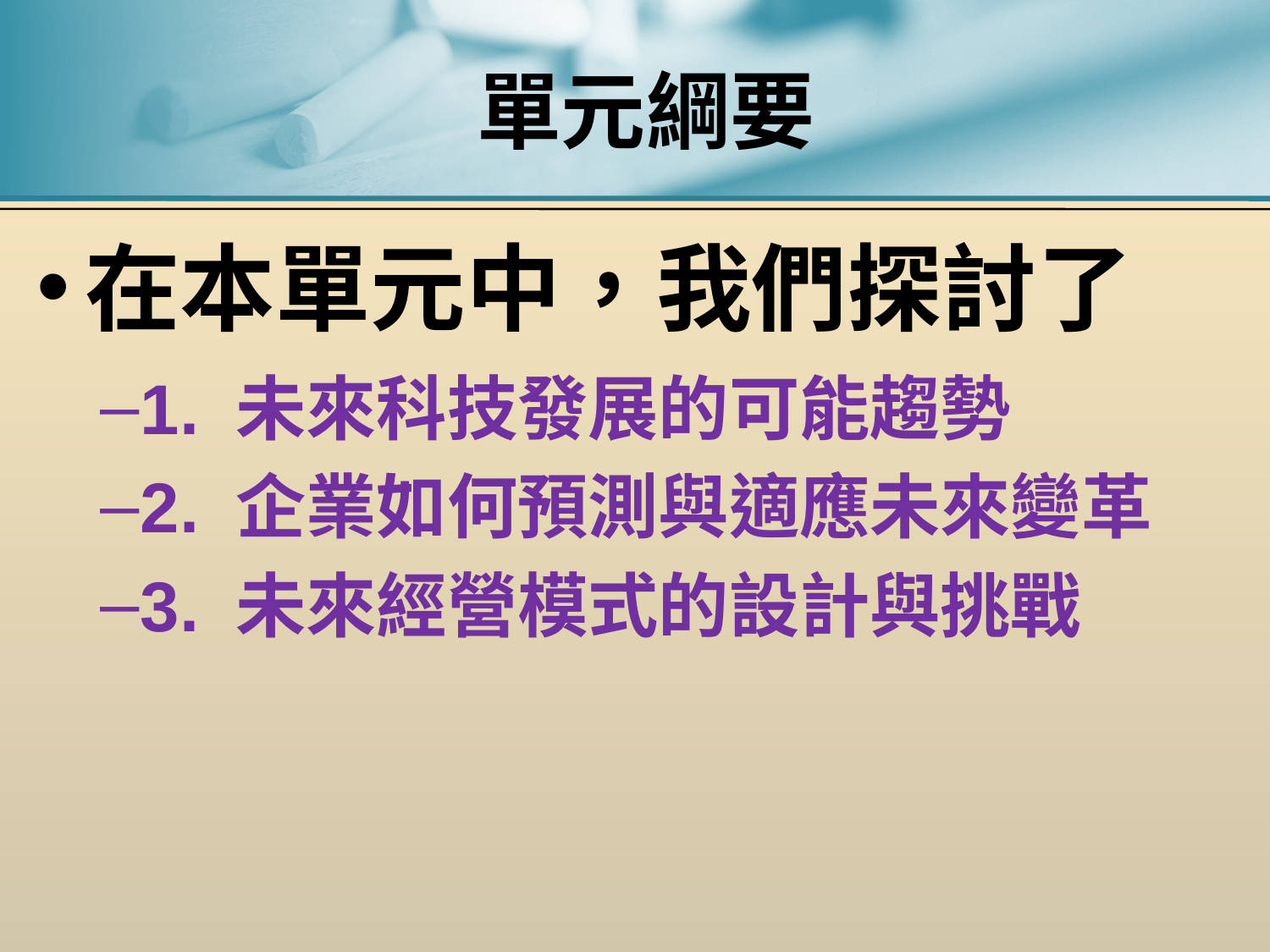

# 單元綱要
在本單元中，我們探討了
1. 未來科技發展的可能趨勢
2. 企業如何預測與適應未來變革
3. 未來經營模式的設計與挑戰